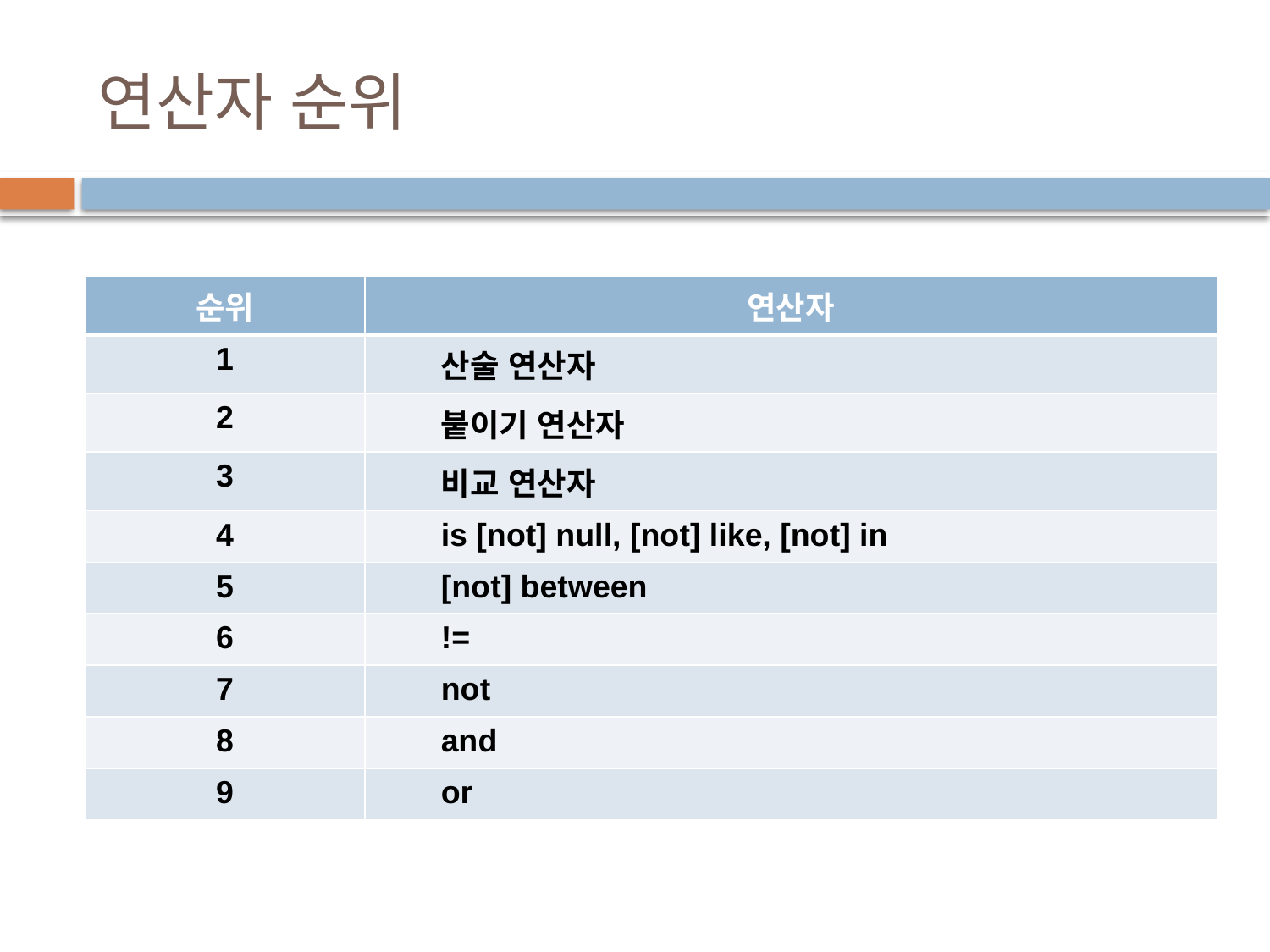

# 연산자 순위
| 순위 | 연산자 |
| --- | --- |
| 1 | 산술 연산자 |
| 2 | 붙이기 연산자 |
| 3 | 비교 연산자 |
| 4 | is [not] null, [not] like, [not] in |
| 5 | [not] between |
| 6 | != |
| 7 | not |
| 8 | and |
| 9 | or |